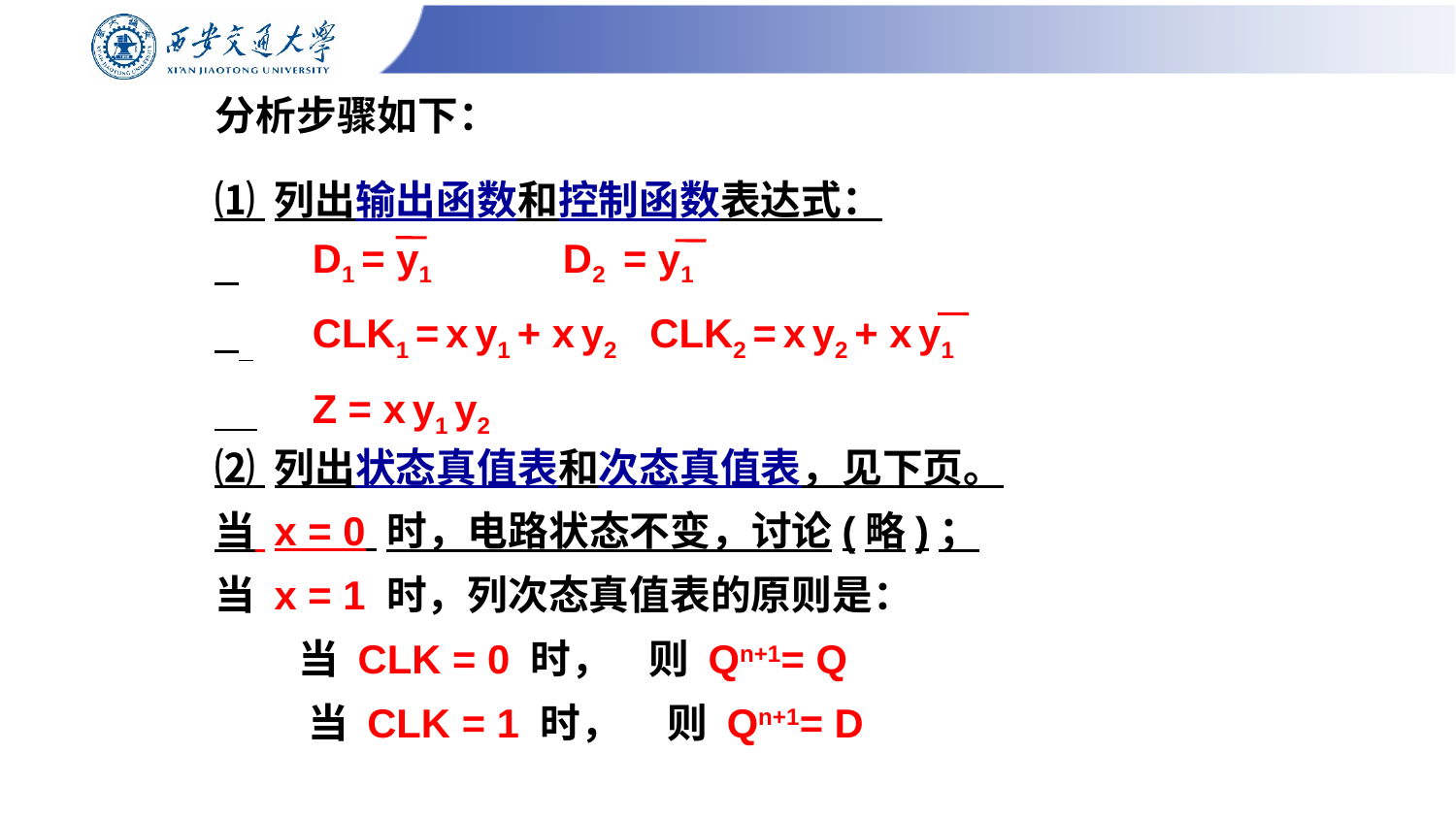

# 分析步骤如下：
⑴ 列出输出函数和控制函数表达式：

⑵ 列出状态真值表和次态真值表，见下页。
当 x = 0 时，电路状态不变，讨论(略)；
当 x = 1 时，列次态真值表的原则是：
        当 CLK = 0 时，    则 Qn+1= Q
         当 CLK = 1 时，     则 Qn+1= D
D1 = y1                    D2  = y1
CLK1 = x y1 + x y2     CLK2 = x y2 + x y1
Z = x y1 y2